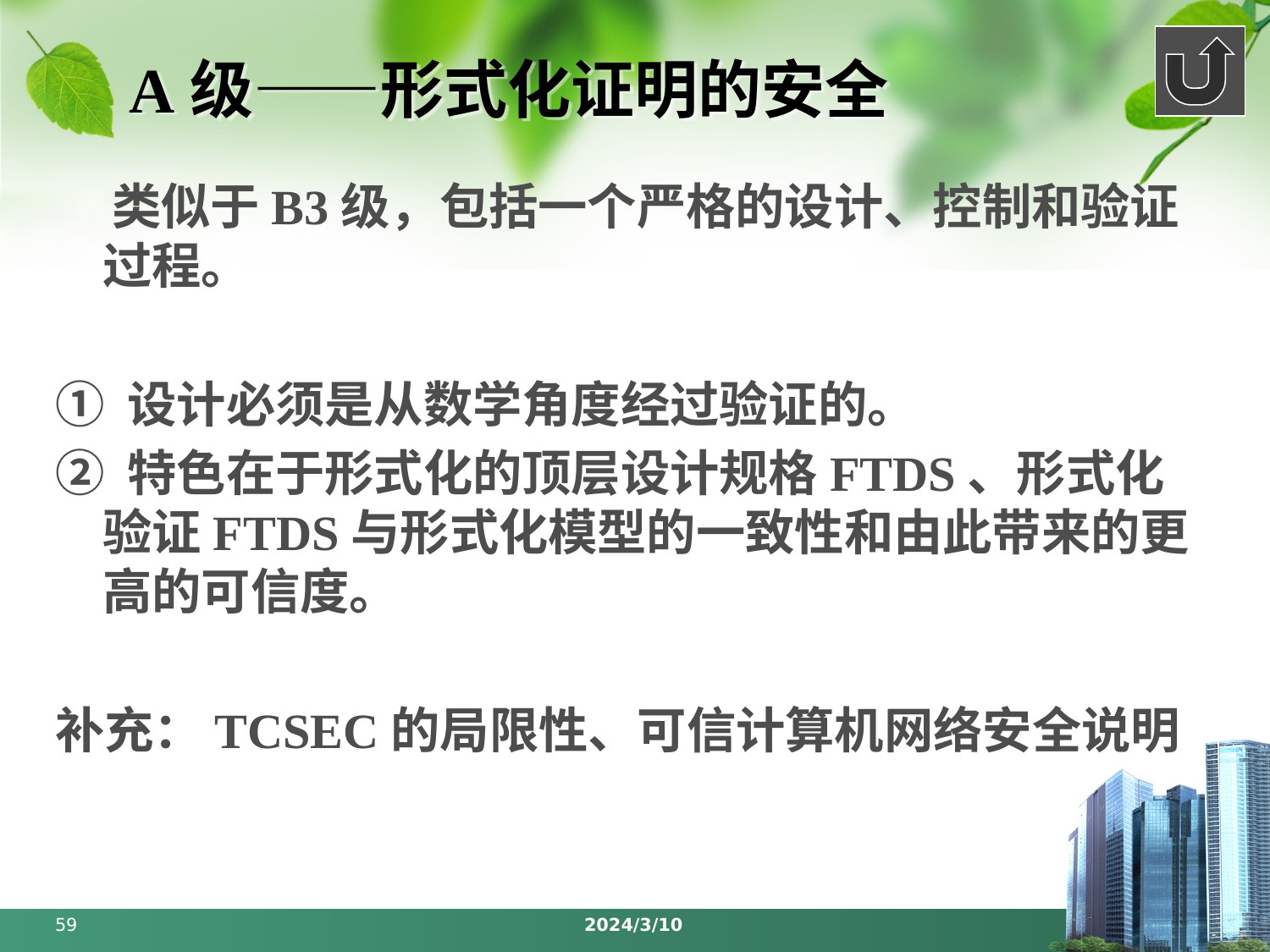

# A级——形式化证明的安全
    类似于B3级，包括一个严格的设计、控制和验证过程。

① 设计必须是从数学角度经过验证的。
② 特色在于形式化的顶层设计规格FTDS、形式化验证FTDS与形式化模型的一致性和由此带来的更高的可信度。

补充：TCSEC的局限性、可信计算机网络安全说明
59
2024/3/10